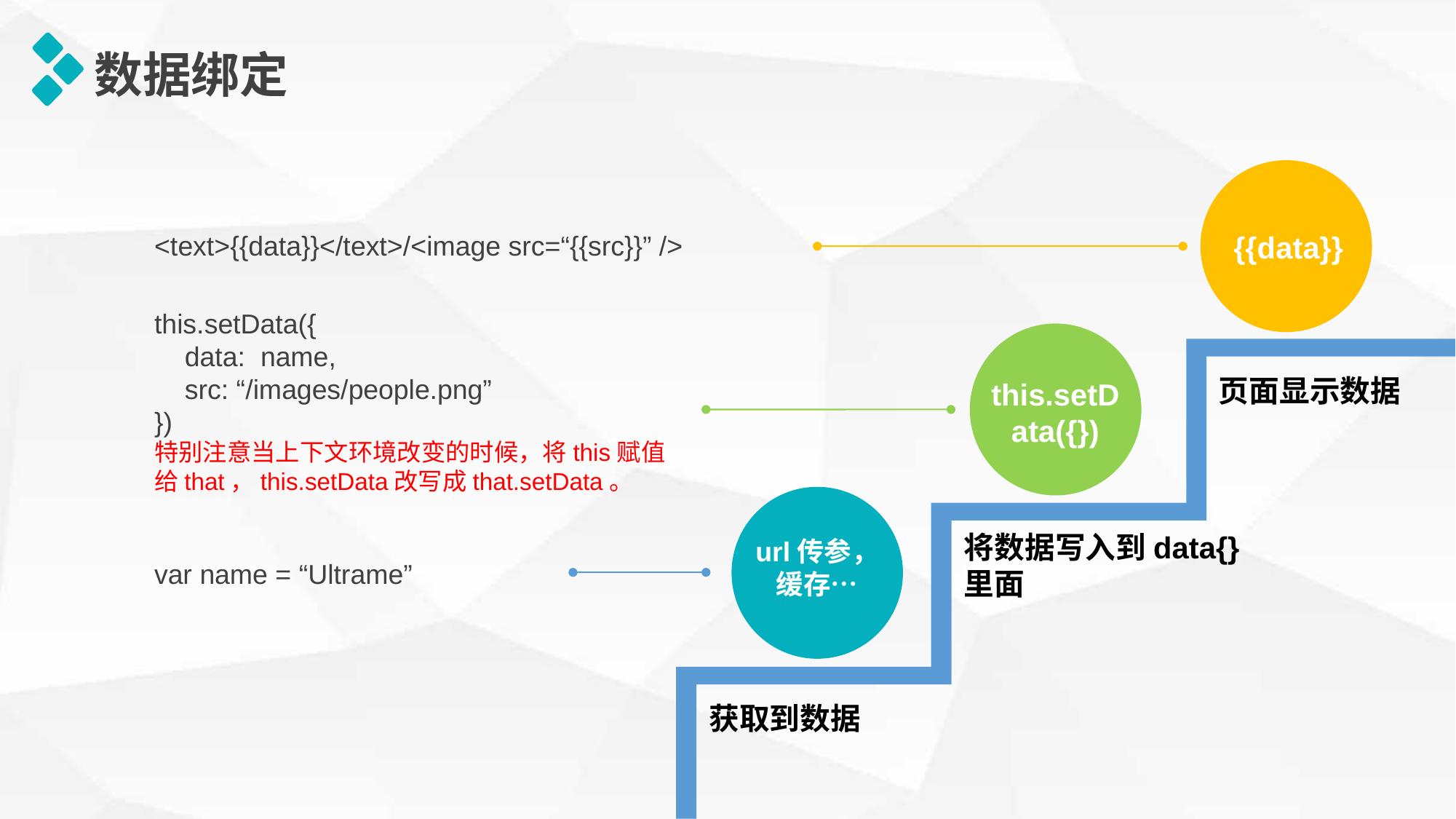

数据绑定

<text>{{data}}</text>/<image src=“{{src}}” />
{{data}}

this.setData({
    data:  name,
    src: “/images/people.png”
})
特别注意当上下文环境改变的时候，将this赋值给that，this.setData改写成that.setData。

页面显示数据
this.setData({})

将数据写入到data{}
里面
url传参，
缓存…
var name = “Ultrame”

获取到数据
延时符